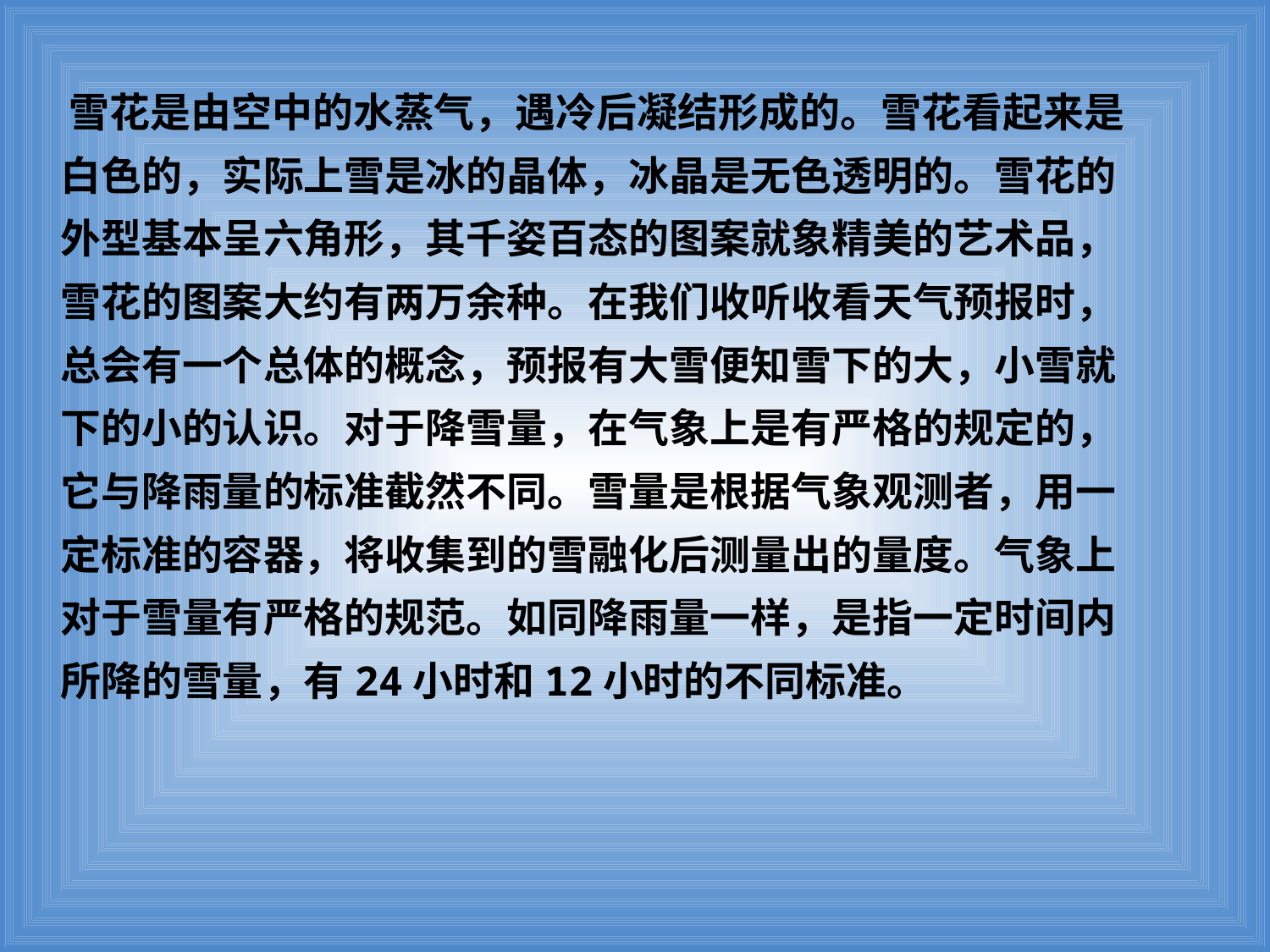

雪花是由空中的水蒸气，遇冷后凝结形成的。雪花看起来是白色的，实际上雪是冰的晶体，冰晶是无色透明的。雪花的外型基本呈六角形，其千姿百态的图案就象精美的艺术品，雪花的图案大约有两万余种。在我们收听收看天气预报时，总会有一个总体的概念，预报有大雪便知雪下的大，小雪就下的小的认识。对于降雪量，在气象上是有严格的规定的，它与降雨量的标准截然不同。雪量是根据气象观测者，用一定标准的容器，将收集到的雪融化后测量出的量度。气象上对于雪量有严格的规范。如同降雨量一样，是指一定时间内所降的雪量，有24小时和12小时的不同标准。